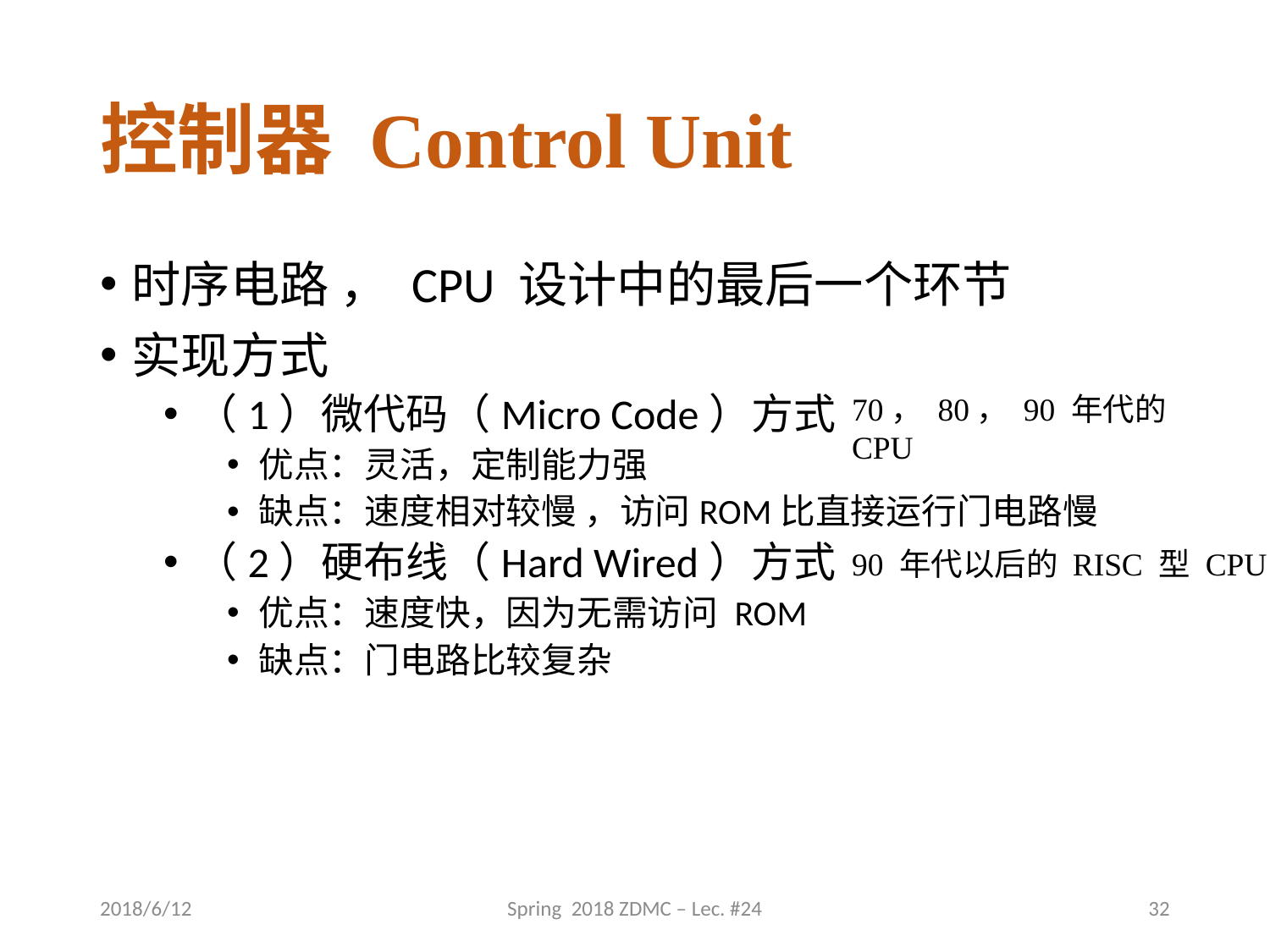

# 控制器 Control Unit
时序电路 ， CPU 设计中的最后一个环节
实现方式
（1）微代码（Micro Code）方式
优点：灵活，定制能力强
缺点：速度相对较慢 ，访问ROM比直接运行门电路慢
（2）硬布线（Hard Wired）方式
优点：速度快，因为无需访问 ROM
缺点：门电路比较复杂

70， 80， 90 年代的 CPU
90 年代以后的 RISC 型 CPU
2018/6/12
Spring  2018 ZDMC – Lec. #24
32